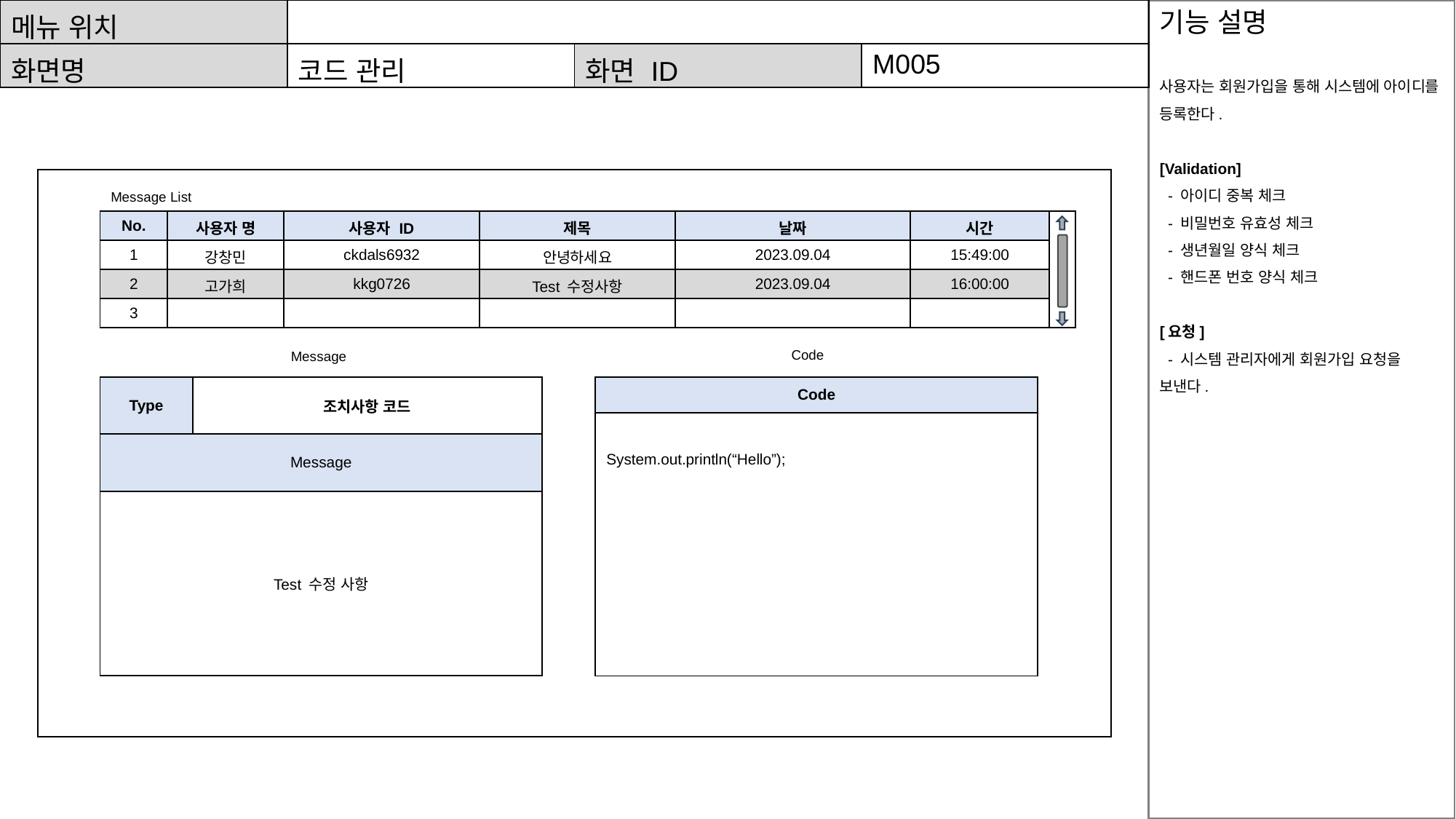

| 메뉴 위치 |  |  |  |
| --- | --- | --- | --- |
| 화면명 | 코드 관리 | 화면 ID | M005 |
기능 설명

사용자는 회원가입을 통해 시스템에 아이디를 등록한다.

[Validation]
  - 아이디 중복 체크
  - 비밀번호 유효성 체크
  - 생년월일 양식 체크
  - 핸드폰 번호 양식 체크
[요청]
  - 시스템 관리자에게 회원가입 요청을 보낸다.

Message List
| No. | 사용자 명 | 사용자 ID | 제목 | 날짜 | 시간 |  |
| --- | --- | --- | --- | --- | --- | --- |
| 1 | 강창민 | ckdals6932 | 안녕하세요 | 2023.09.04 | 15:49:00 |  |
| 2 | 고가희 | kkg0726 | Test 수정사항 | 2023.09.04 | 16:00:00 |  |
| 3 |  |  |  |  |  |  |

Code
Message
| Type | 조치사항 코드 |
| --- | --- |
| Message |  |
| Test 수정 사항 |  |
| Code |
| --- |
| System.out.println(“Hello”); |